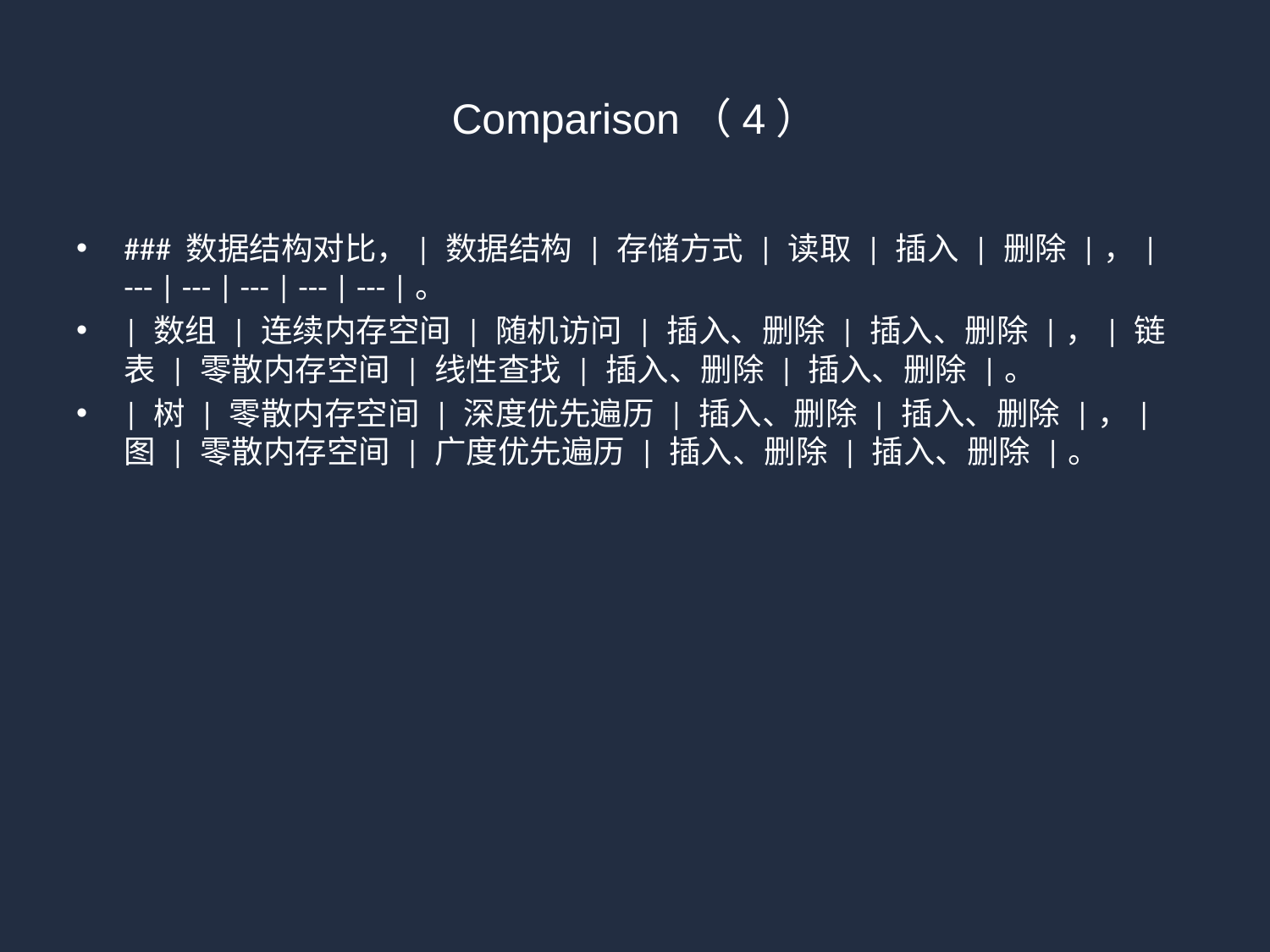

# Comparison（4）
### 数据结构对比，| 数据结构 | 存储方式 | 读取 | 插入 | 删除 |，| --- | --- | --- | --- | --- |。
| 数组 | 连续内存空间 | 随机访问 | 插入、删除 | 插入、删除 |，| 链表 | 零散内存空间 | 线性查找 | 插入、删除 | 插入、删除 |。
| 树 | 零散内存空间 | 深度优先遍历 | 插入、删除 | 插入、删除 |，| 图 | 零散内存空间 | 广度优先遍历 | 插入、删除 | 插入、删除 |。